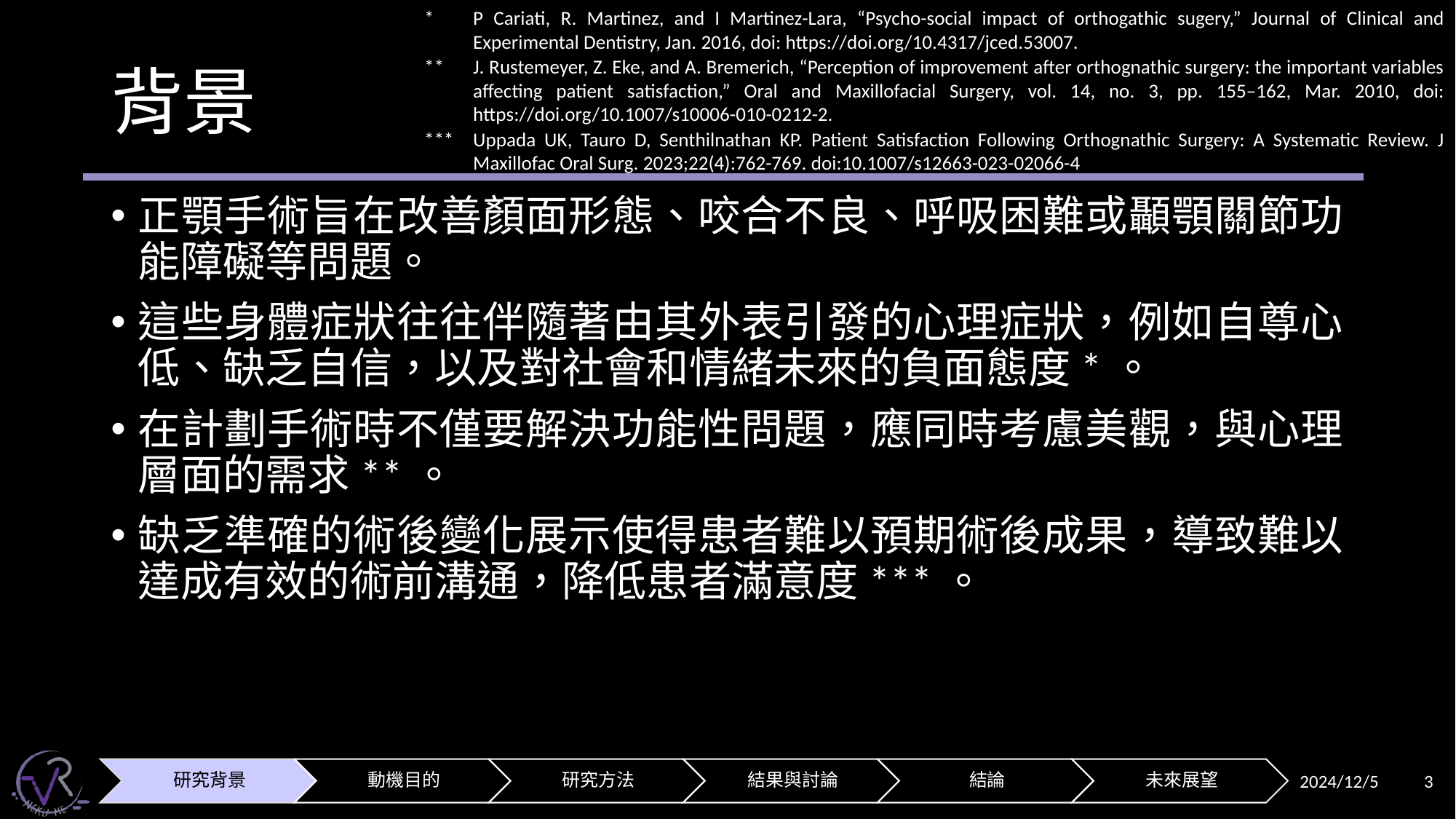

*	P Cariati, R. Martinez, and I Martinez-Lara, “Psycho-social impact of orthogathic sugery,” Journal of Clinical and Experimental Dentistry, Jan. 2016, doi: https://doi.org/10.4317/jced.53007.
**	J. Rustemeyer, Z. Eke, and A. Bremerich, “Perception of improvement after orthognathic surgery: the important variables affecting patient satisfaction,” Oral and Maxillofacial Surgery, vol. 14, no. 3, pp. 155–162, Mar. 2010, doi: https://doi.org/10.1007/s10006-010-0212-2.
***	Uppada UK, Tauro D, Senthilnathan KP. Patient Satisfaction Following Orthognathic Surgery: A Systematic Review. J Maxillofac Oral Surg. 2023;22(4):762-769. doi:10.1007/s12663-023-02066-4
# 背景
正顎手術旨在改善顏面形態、咬合不良、呼吸困難或顳顎關節功能障礙等問題。
這些身體症狀往往伴隨著由其外表引發的心理症狀，例如自尊心低、缺乏自信，以及對社會和情緒未來的負面態度*。
在計劃手術時不僅要解決功能性問題，應同時考慮美觀，與心理層面的需求**。
缺乏準確的術後變化展示使得患者難以預期術後成果，導致難以達成有效的術前溝通，降低患者滿意度***。

2024/12/5
3